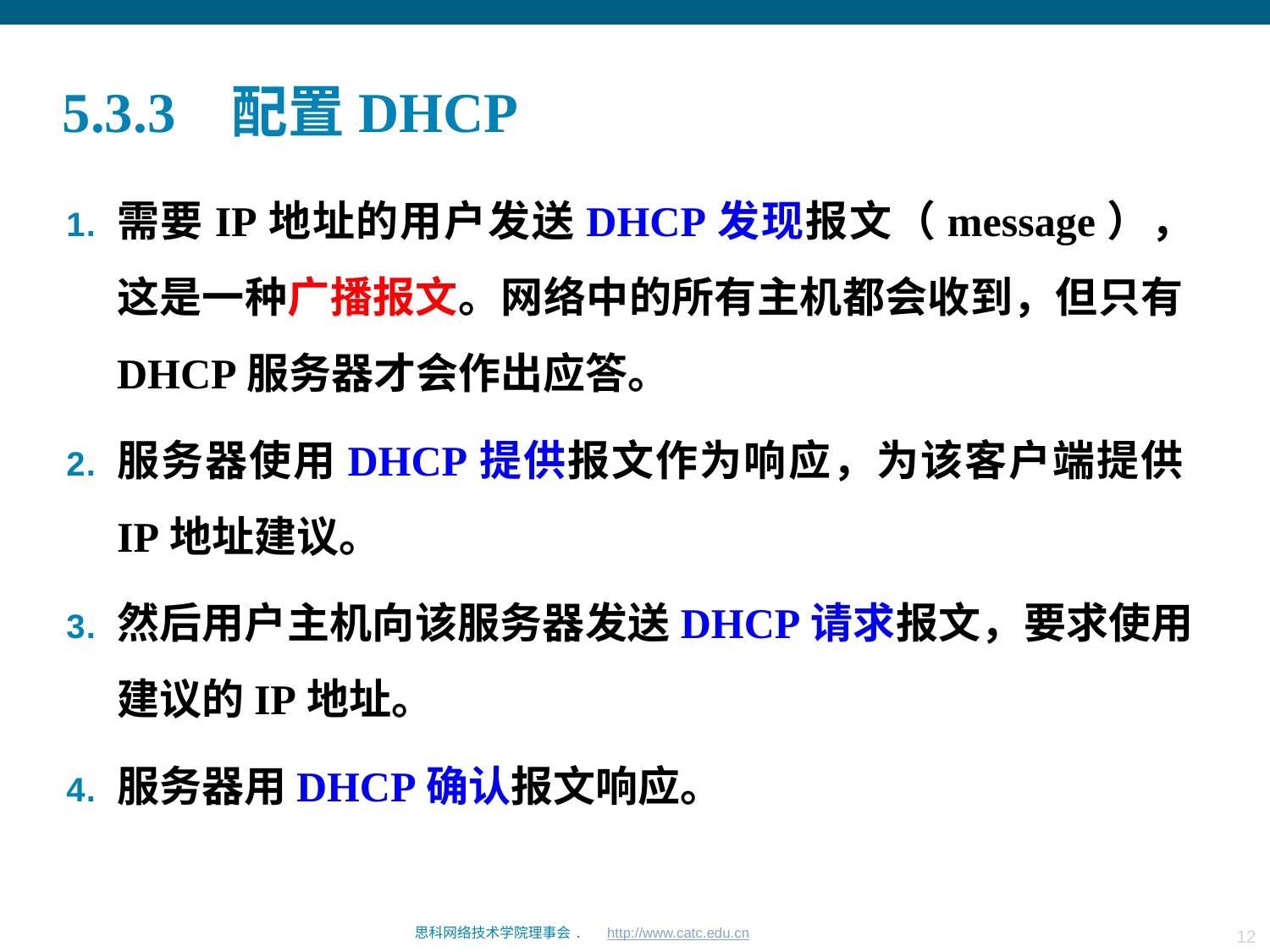

5.3.3   配置DHCP
需要IP地址的用户发送DHCP发现报文（message），这是一种广播报文。网络中的所有主机都会收到，但只有DHCP服务器才会作出应答。
服务器使用DHCP提供报文作为响应，为该客户端提供IP地址建议。
然后用户主机向该服务器发送DHCP请求报文，要求使用建议的IP地址。
服务器用DHCP确认报文响应。